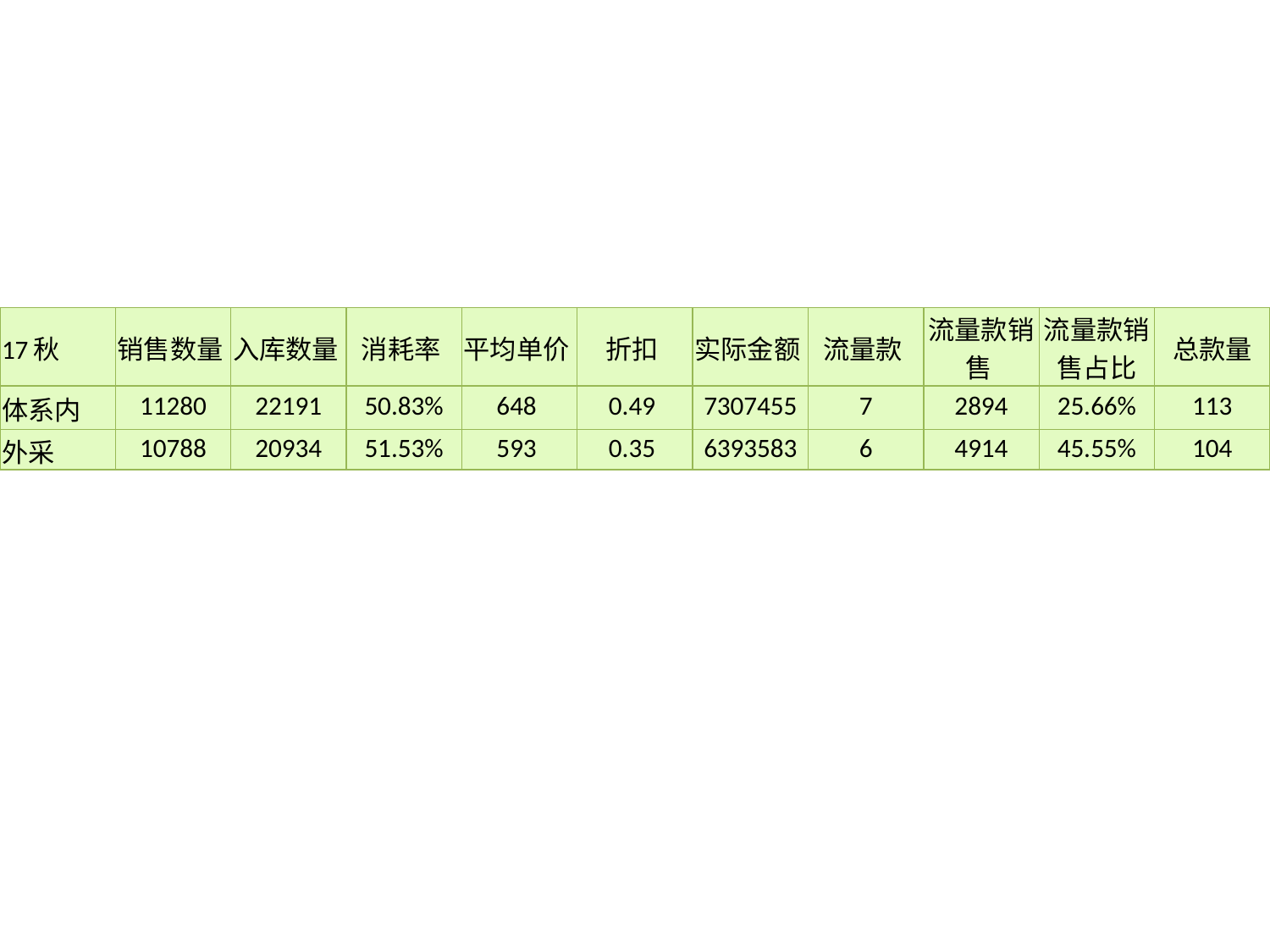

| 17秋 | 销售数量 | 入库数量 | 消耗率 | 平均单价 | 折扣 | 实际金额 | 流量款 | 流量款销售 | 流量款销售占比 | 总款量 |
| --- | --- | --- | --- | --- | --- | --- | --- | --- | --- | --- |
| 体系内 | 11280 | 22191 | 50.83% | 648 | 0.49 | 7307455 | 7 | 2894 | 25.66% | 113 |
| 外采 | 10788 | 20934 | 51.53% | 593 | 0.35 | 6393583 | 6 | 4914 | 45.55% | 104 |